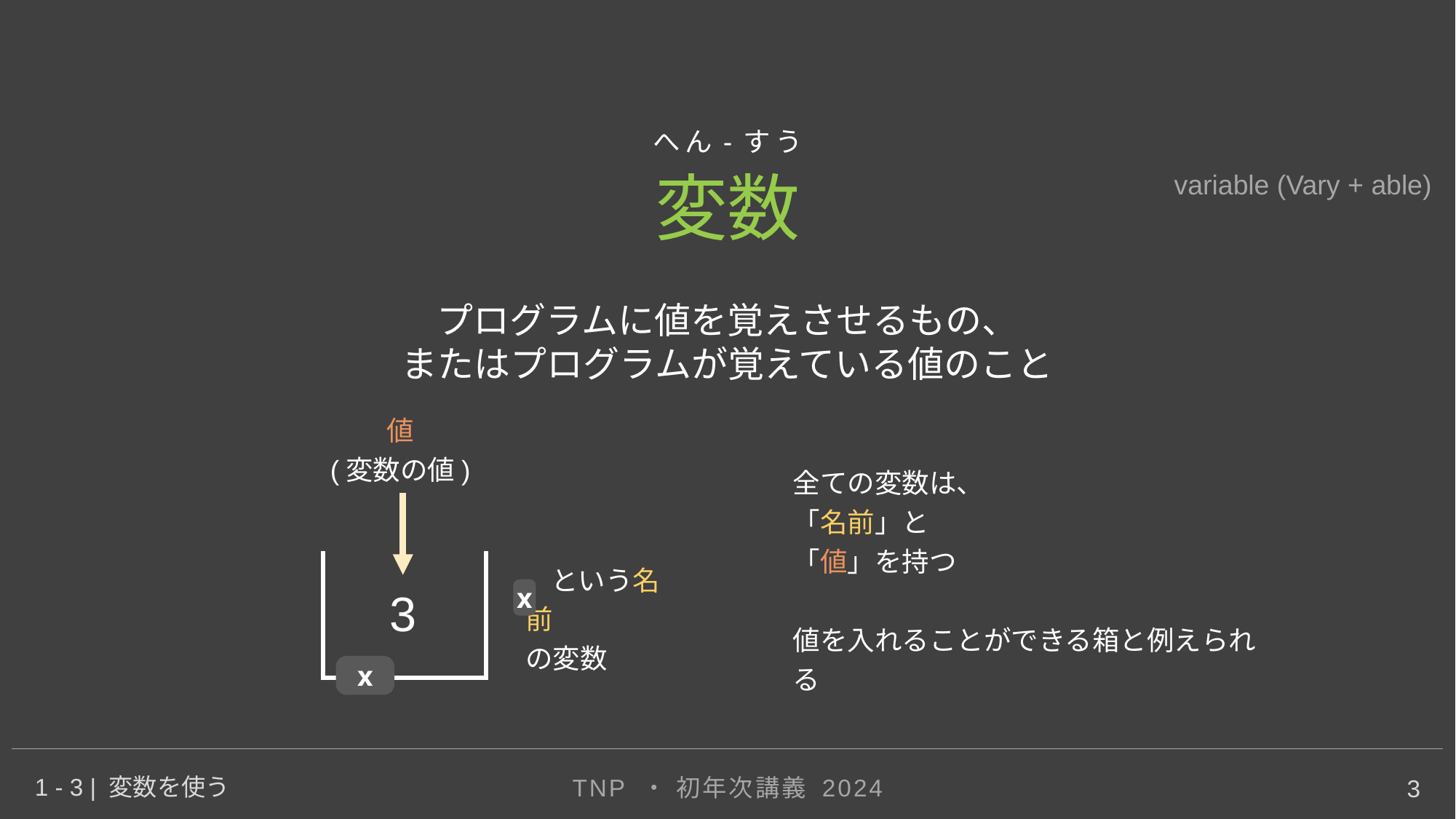

へん-すう
variable (Vary + able)
変数
プログラムに値を覚えさせるもの、
またはプログラムが覚えている値のこと
値
(変数の値)
全ての変数は、
「名前」と
「値」を持つ

値を入れることができる箱と例えられる
   という名前
の変数
3
x
x
3
1 - 3 | 変数を使う